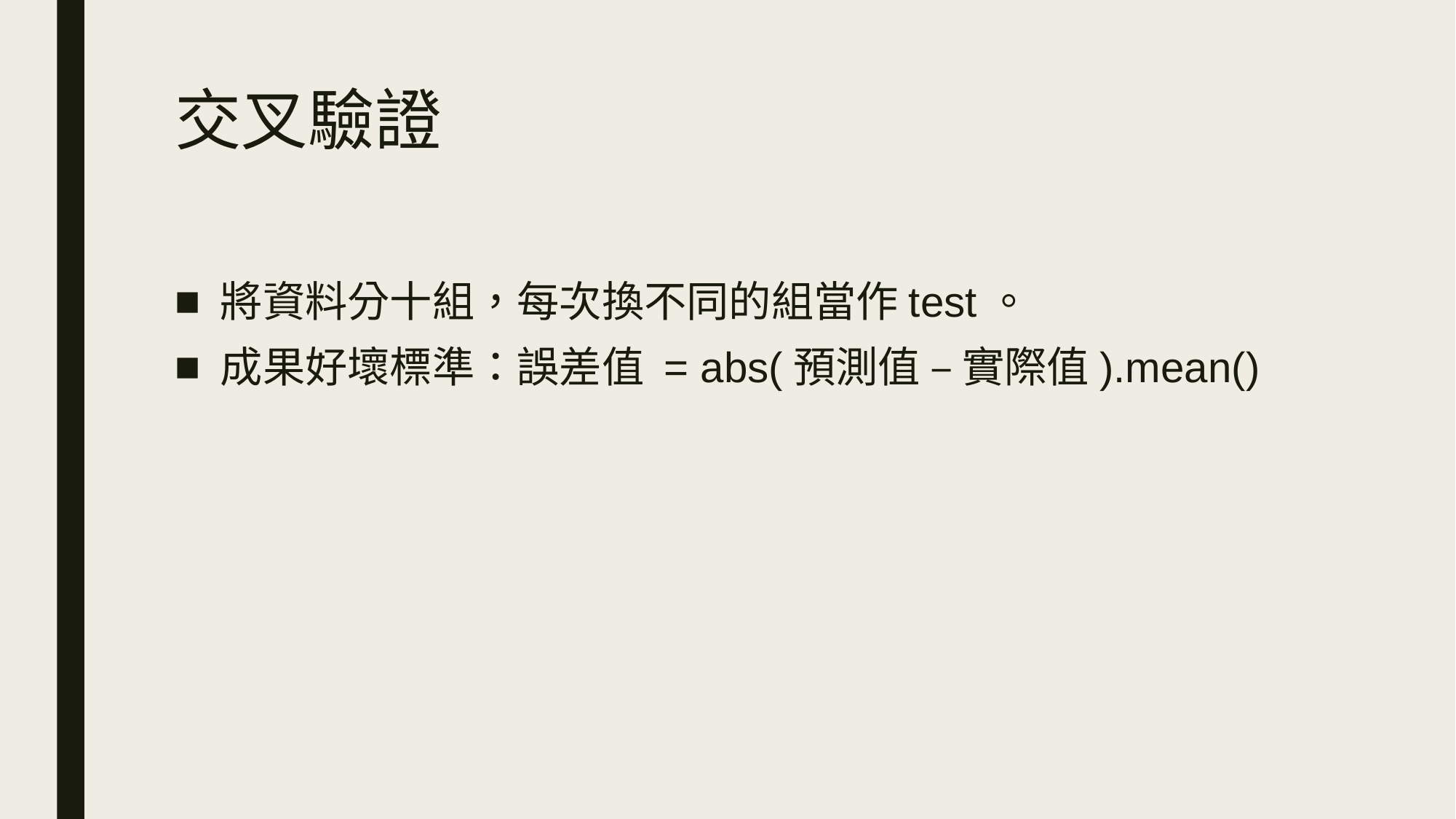

# 交叉驗證
將資料分十組，每次換不同的組當作test。
成果好壞標準：誤差值 = abs(預測值 – 實際值).mean()